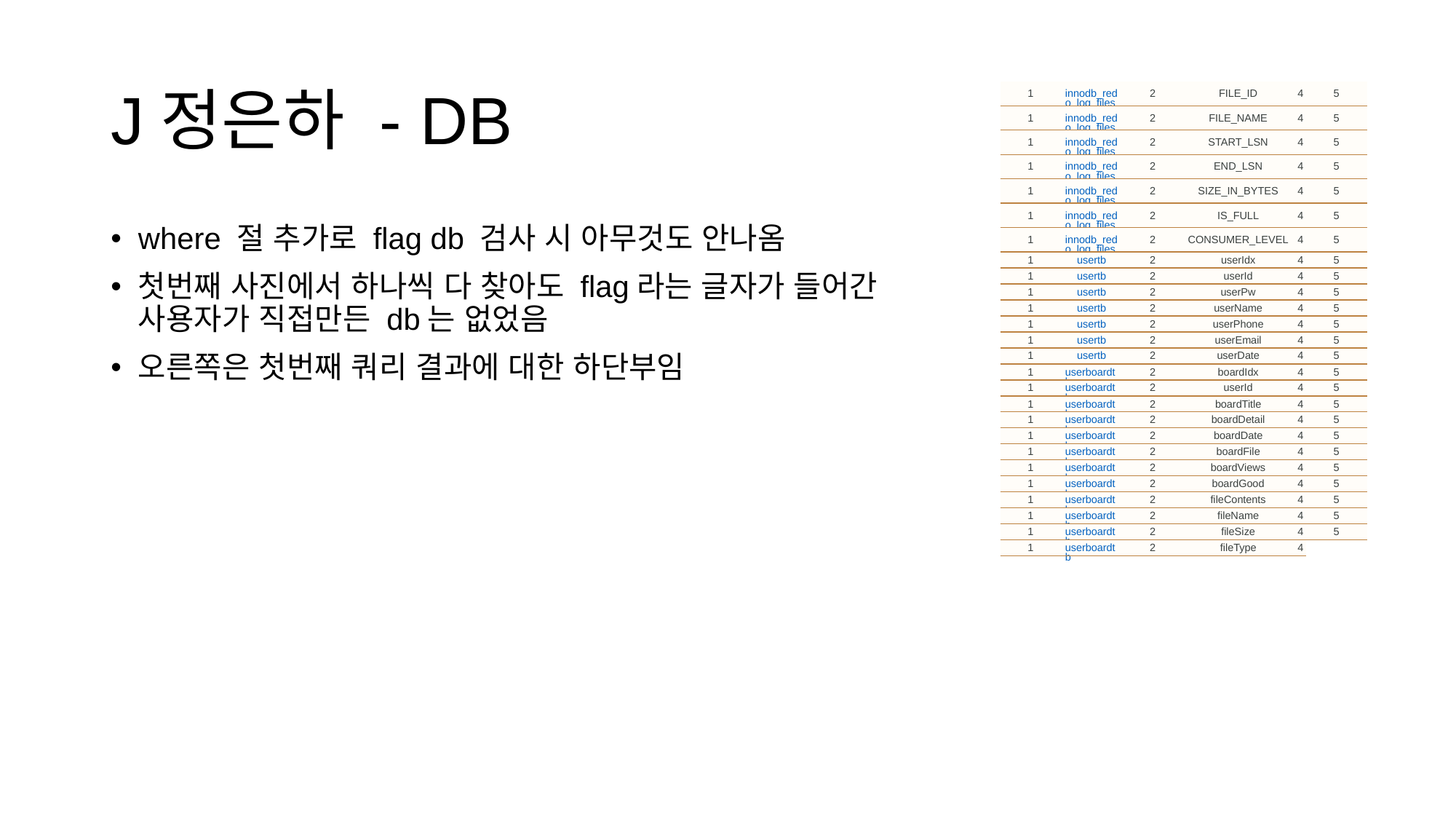

# J정은하 - DB
| 1 | innodb\_redo\_log\_files | 2 | FILE\_ID | 4 | 5 |
| --- | --- | --- | --- | --- | --- |
| 1 | innodb\_redo\_log\_files | 2 | FILE\_NAME | 4 | 5 |
| 1 | innodb\_redo\_log\_files | 2 | START\_LSN | 4 | 5 |
| 1 | innodb\_redo\_log\_files | 2 | END\_LSN | 4 | 5 |
| 1 | innodb\_redo\_log\_files | 2 | SIZE\_IN\_BYTES | 4 | 5 |
| 1 | innodb\_redo\_log\_files | 2 | IS\_FULL | 4 | 5 |
| 1 | innodb\_redo\_log\_files | 2 | CONSUMER\_LEVEL | 4 | 5 |
| 1 | usertb | 2 | userIdx | 4 | 5 |
| 1 | usertb | 2 | userId | 4 | 5 |
| 1 | usertb | 2 | userPw | 4 | 5 |
| 1 | usertb | 2 | userName | 4 | 5 |
| 1 | usertb | 2 | userPhone | 4 | 5 |
| 1 | usertb | 2 | userEmail | 4 | 5 |
| 1 | usertb | 2 | userDate | 4 | 5 |
| 1 | userboardtb | 2 | boardIdx | 4 | 5 |
| 1 | userboardtb | 2 | userId | 4 | 5 |
| 1 | userboardtb | 2 | boardTitle | 4 | 5 |
| 1 | userboardtb | 2 | boardDetail | 4 | 5 |
| 1 | userboardtb | 2 | boardDate | 4 | 5 |
| 1 | userboardtb | 2 | boardFile | 4 | 5 |
| 1 | userboardtb | 2 | boardViews | 4 | 5 |
| 1 | userboardtb | 2 | boardGood | 4 | 5 |
| 1 | userboardtb | 2 | fileContents | 4 | 5 |
| 1 | userboardtb | 2 | fileName | 4 | 5 |
| 1 | userboardtb | 2 | fileSize | 4 | 5 |
| 1 | userboardtb | 2 | fileType | 4 |  |
where 절 추가로 flag db 검사 시 아무것도 안나옴
첫번째 사진에서 하나씩 다 찾아도 flag라는 글자가 들어간 사용자가 직접만든 db는 없었음
오른쪽은 첫번째 쿼리 결과에 대한 하단부임